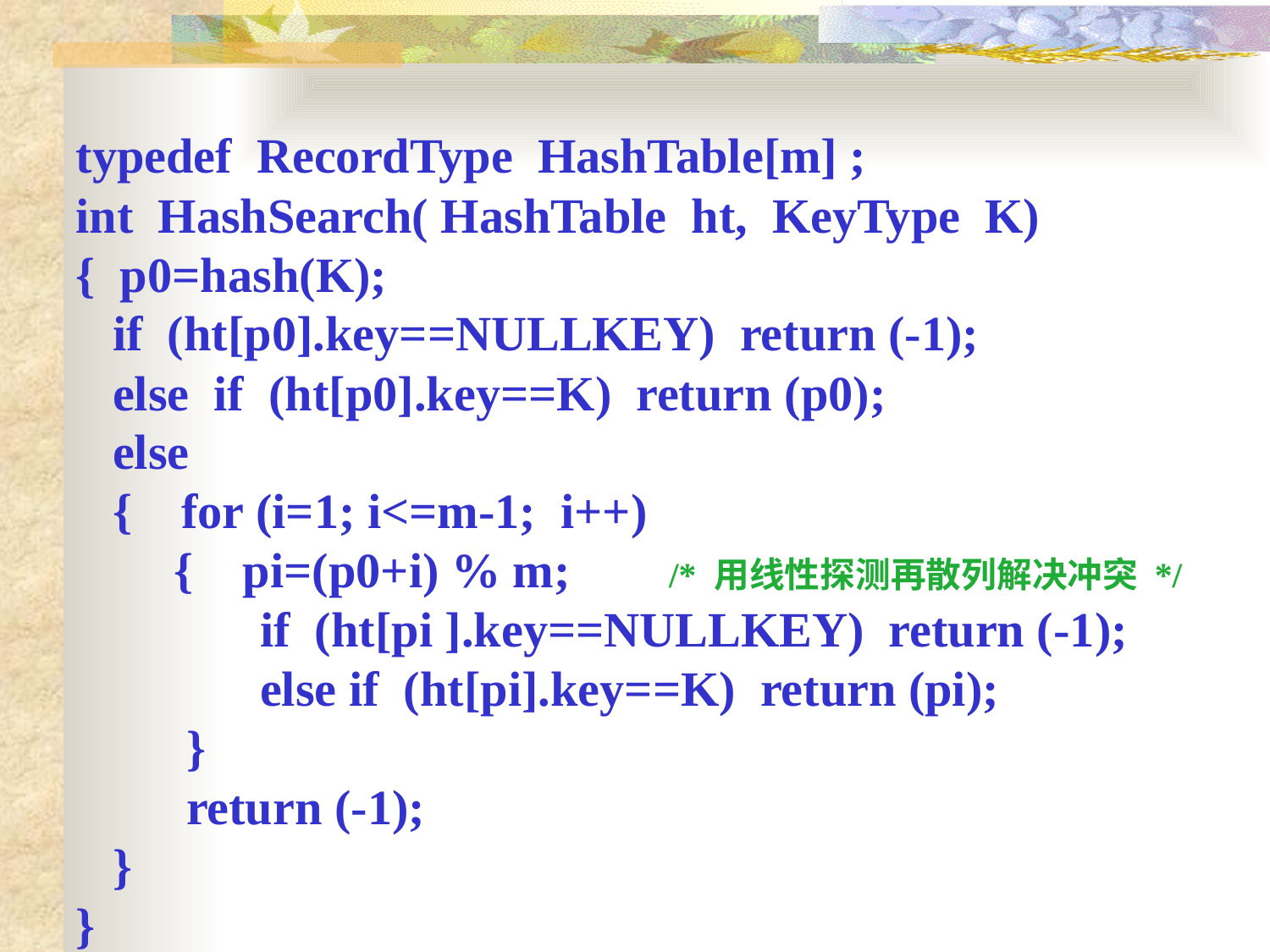

typedef  RecordType  HashTable[m] ;
int  HashSearch( HashTable  ht,  KeyType  K)
{  p0=hash(K);
   if  (ht[p0].key==NULLKEY)  return (-1);
   else  if  (ht[p0].key==K)  return (p0);
   else
   {    for (i=1; i<=m-1;  i++)
        {    pi=(p0+i) % m;        /* 用线性探测再散列解决冲突 */
               if  (ht[pi ].key==NULLKEY)  return (-1);
               else if  (ht[pi].key==K)  return (pi);
         }
         return (-1);
   }
}